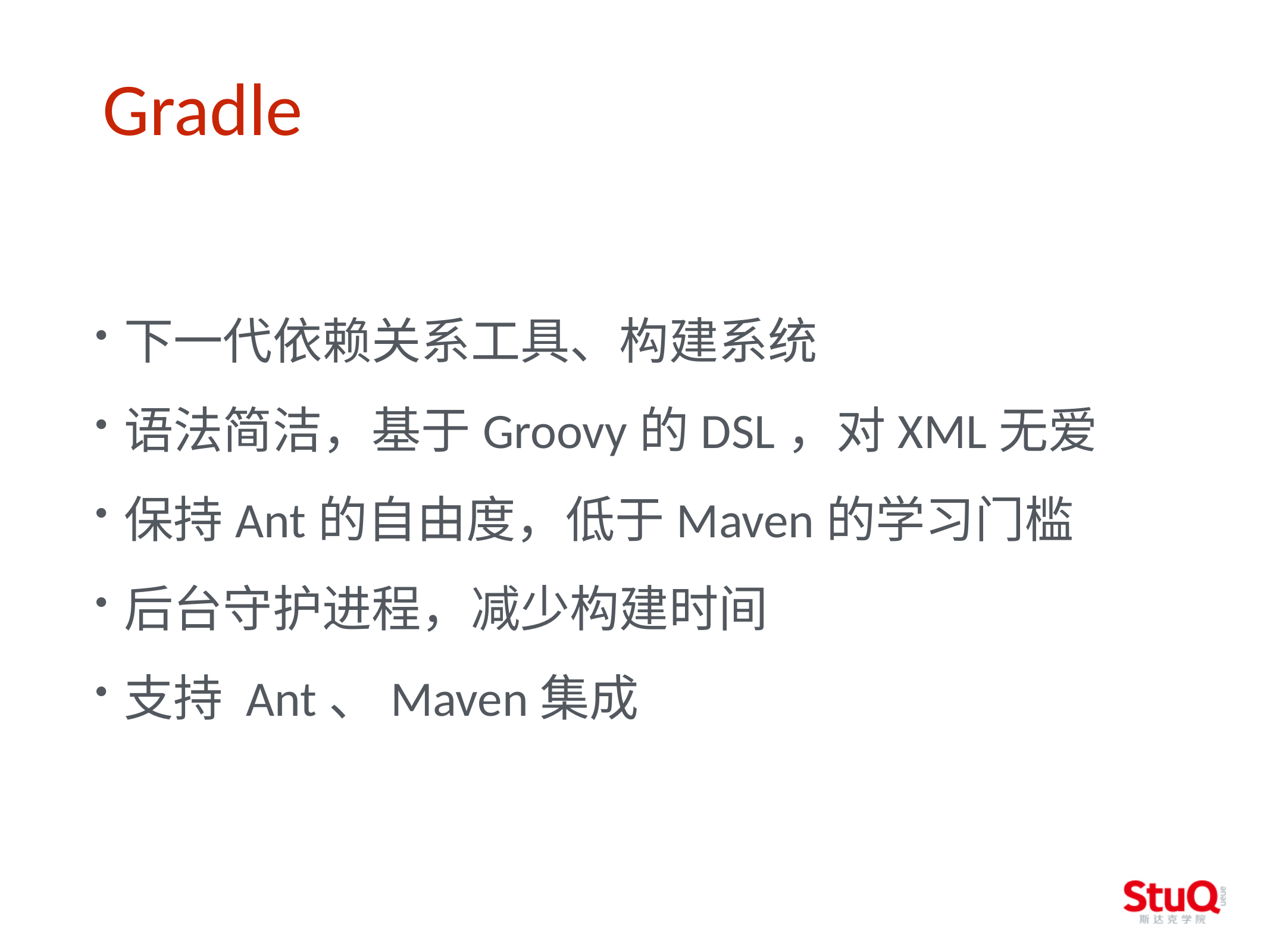

Gradle
下一代依赖关系工具、构建系统
语法简洁，基于Groovy的DSL，对XML无爱
保持Ant的自由度，低于Maven的学习门槛
后台守护进程，减少构建时间
支持 Ant、Maven集成